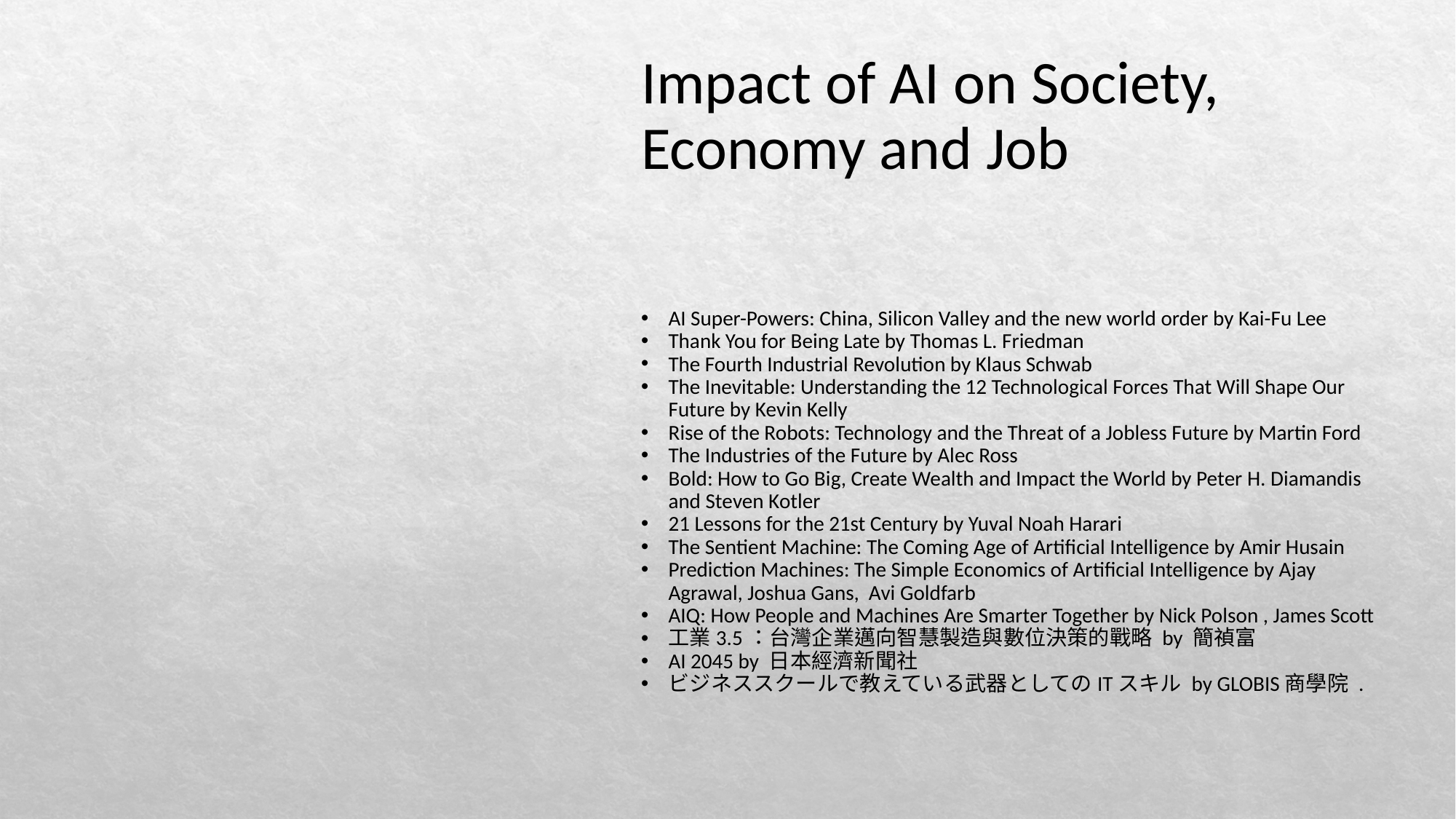

# Impact of AI on Society, Economy and Job
AI Super-Powers: China, Silicon Valley and the new world order by Kai-Fu Lee
Thank You for Being Late by Thomas L. Friedman
The Fourth Industrial Revolution by Klaus Schwab
The Inevitable: Understanding the 12 Technological Forces That Will Shape Our Future by Kevin Kelly
Rise of the Robots: Technology and the Threat of a Jobless Future by Martin Ford
The Industries of the Future by Alec Ross
Bold: How to Go Big, Create Wealth and Impact the World by Peter H. Diamandis and Steven Kotler
21 Lessons for the 21st Century by Yuval Noah Harari
The Sentient Machine: The Coming Age of Artificial Intelligence by Amir Husain
Prediction Machines: The Simple Economics of Artificial Intelligence by Ajay Agrawal, Joshua Gans,  Avi Goldfarb
AIQ: How People and Machines Are Smarter Together by Nick Polson , James Scott
工業3.5：台灣企業邁向智慧製造與數位決策的戰略 by 簡禎富
AI 2045 by 日本經濟新聞社
ビジネススクールで教えている武器としてのITスキル by GLOBIS商學院 .